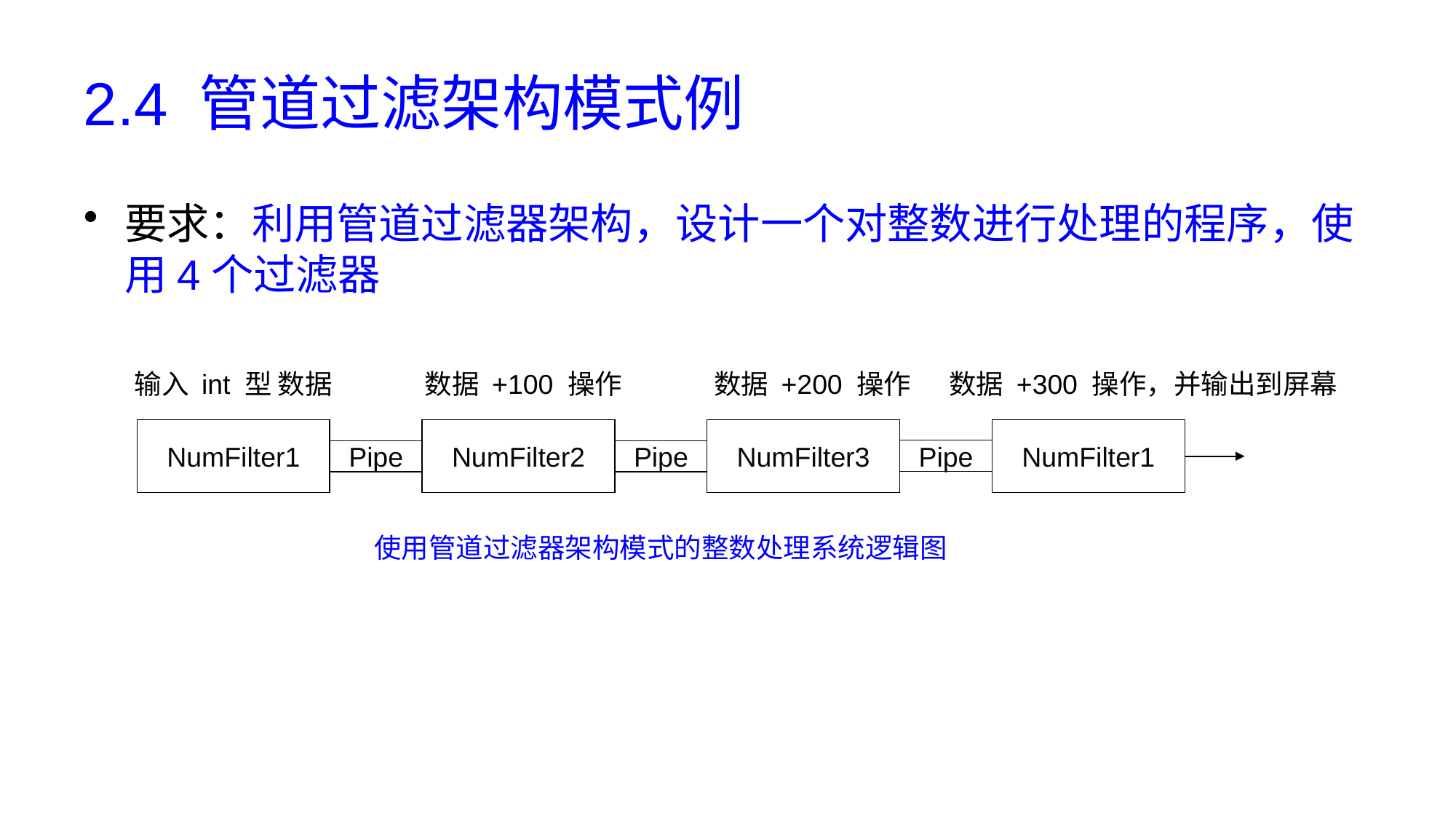

# 2.4 管道过滤架构模式例
要求：利用管道过滤器架构，设计一个对整数进行处理的程序，使用4个过滤器

输入 int 型 数据
数据 +100 操作
数据 +200 操作
数据 +300 操作，并输出到屏幕
NumFilter1
NumFilter2
NumFilter3
NumFilter1
Pipe
Pipe
Pipe
使用管道过滤器架构模式的整数处理系统逻辑图
23